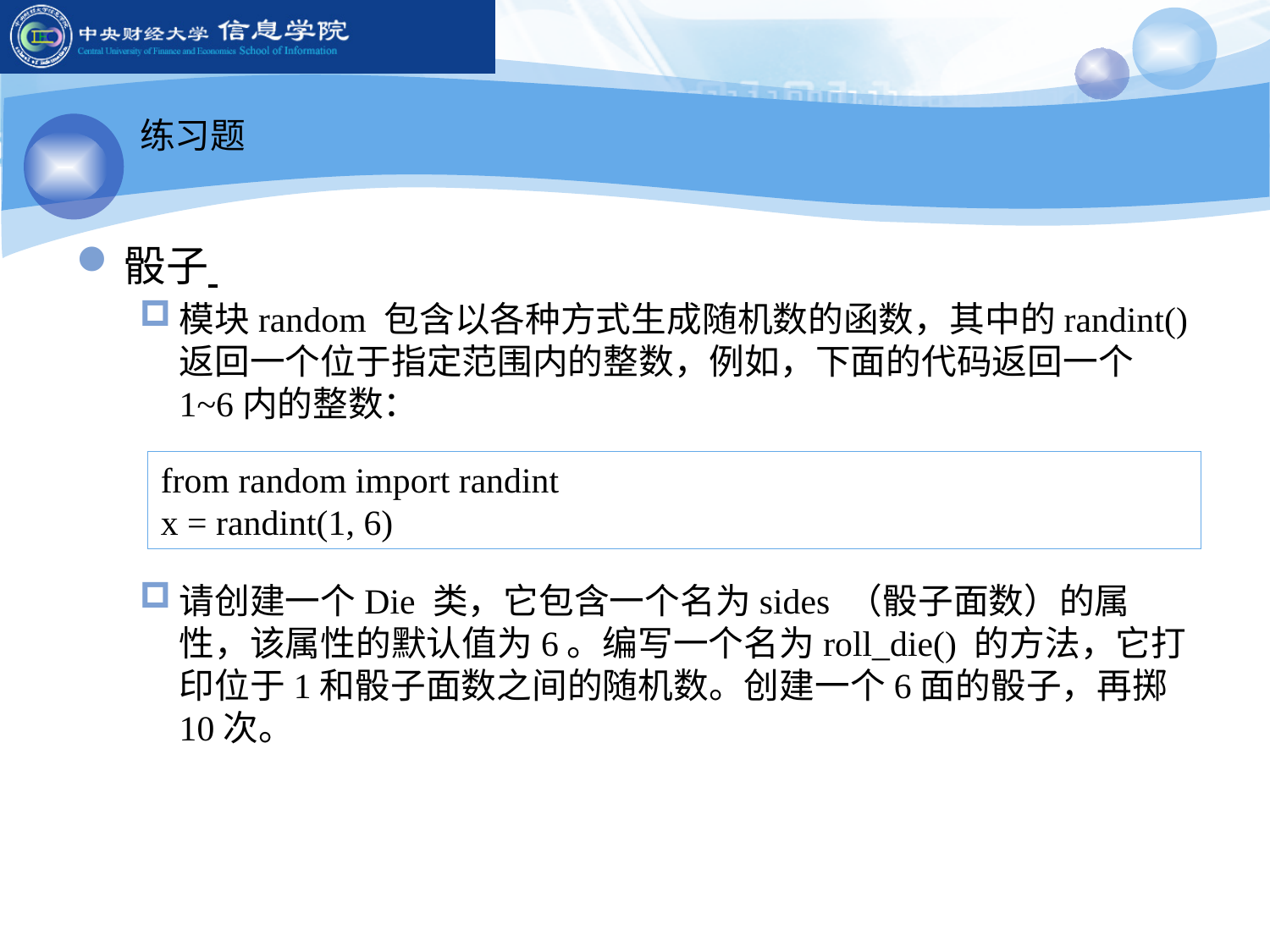

练习题
骰子
模块random 包含以各种方式生成随机数的函数，其中的randint() 返回一个位于指定范围内的整数，例如，下面的代码返回一个1~6内的整数：

请创建一个Die 类，它包含一个名为sides （骰子面数）的属性，该属性的默认值为6。编写一个名为roll_die() 的方法，它打印位于1和骰子面数之间的随机数。创建一个6面的骰子，再掷10次。
from random import randint
x = randint(1, 6)